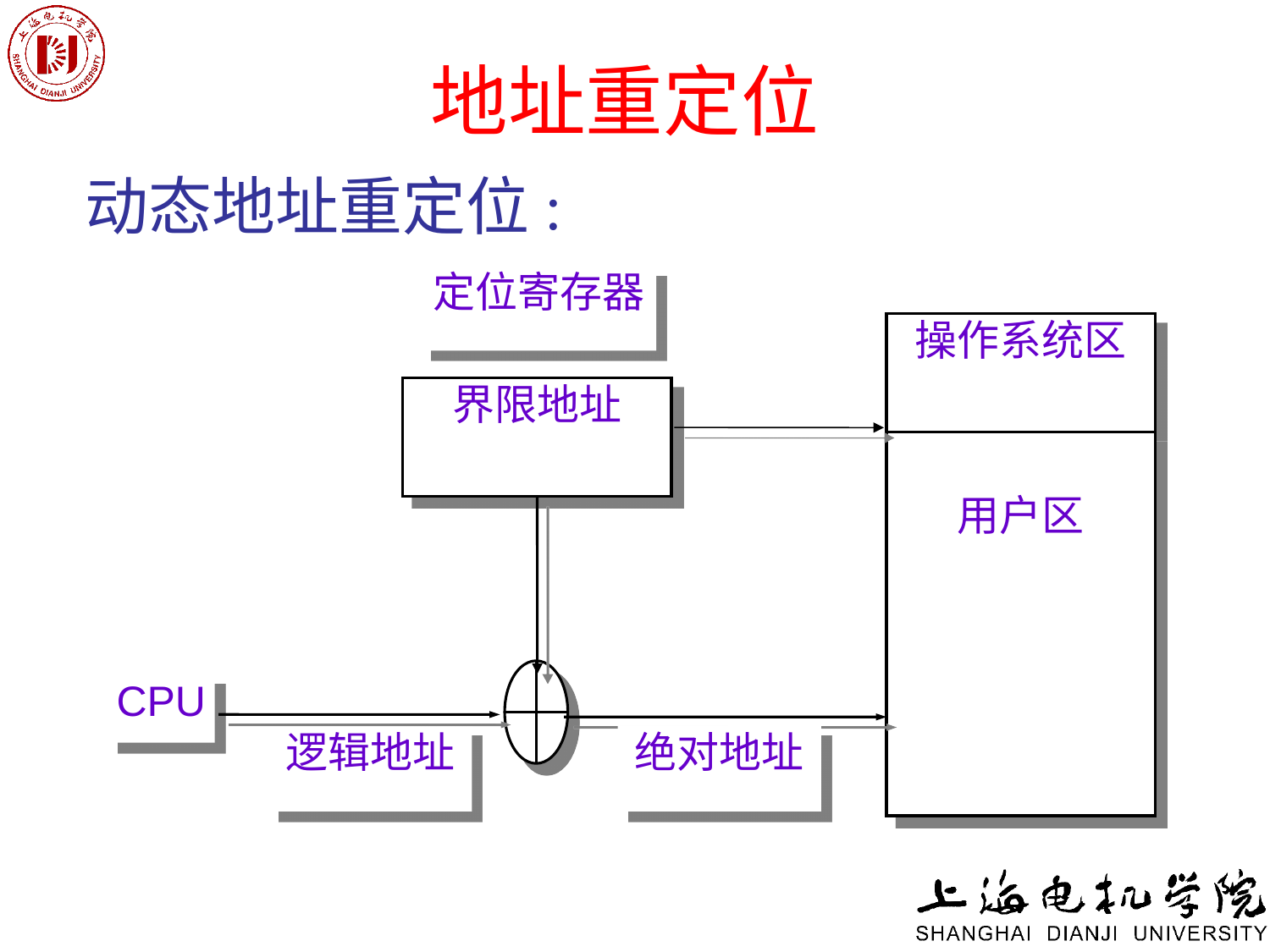

# 地址重定位
动态地址重定位:
定位寄存器
操作系统区
界限地址

用户区

CPU

逻辑地址
绝对地址